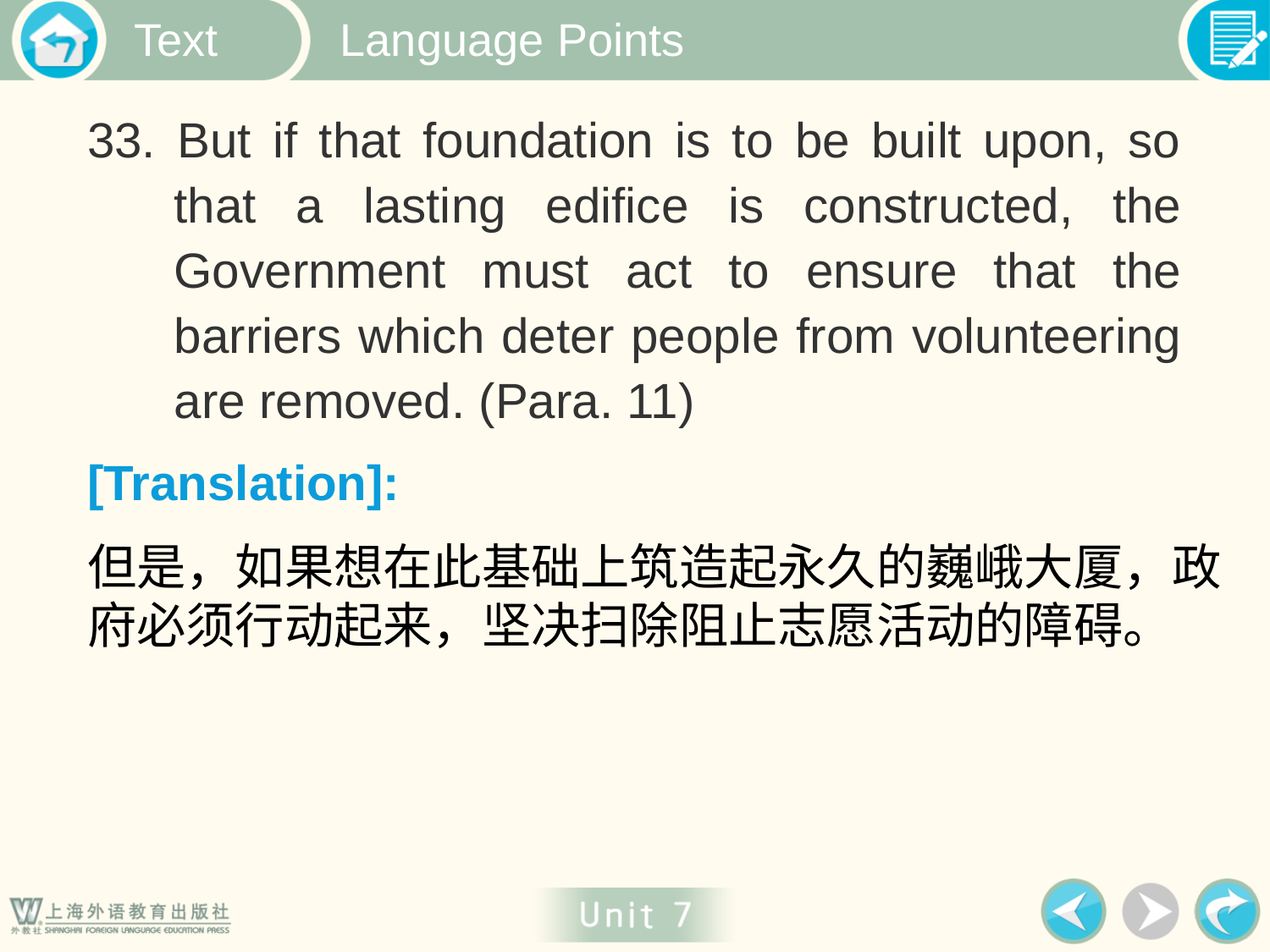

Language Points

33. But if that foundation is to be built upon, so that a lasting edifice is constructed, the Government must act to ensure that the barriers which deter people from volunteering are removed. (Para. 11)
[Translation]:
但是，如果想在此基础上筑造起永久的巍峨大厦，政府必须行动起来，坚决扫除阻止志愿活动的障碍。